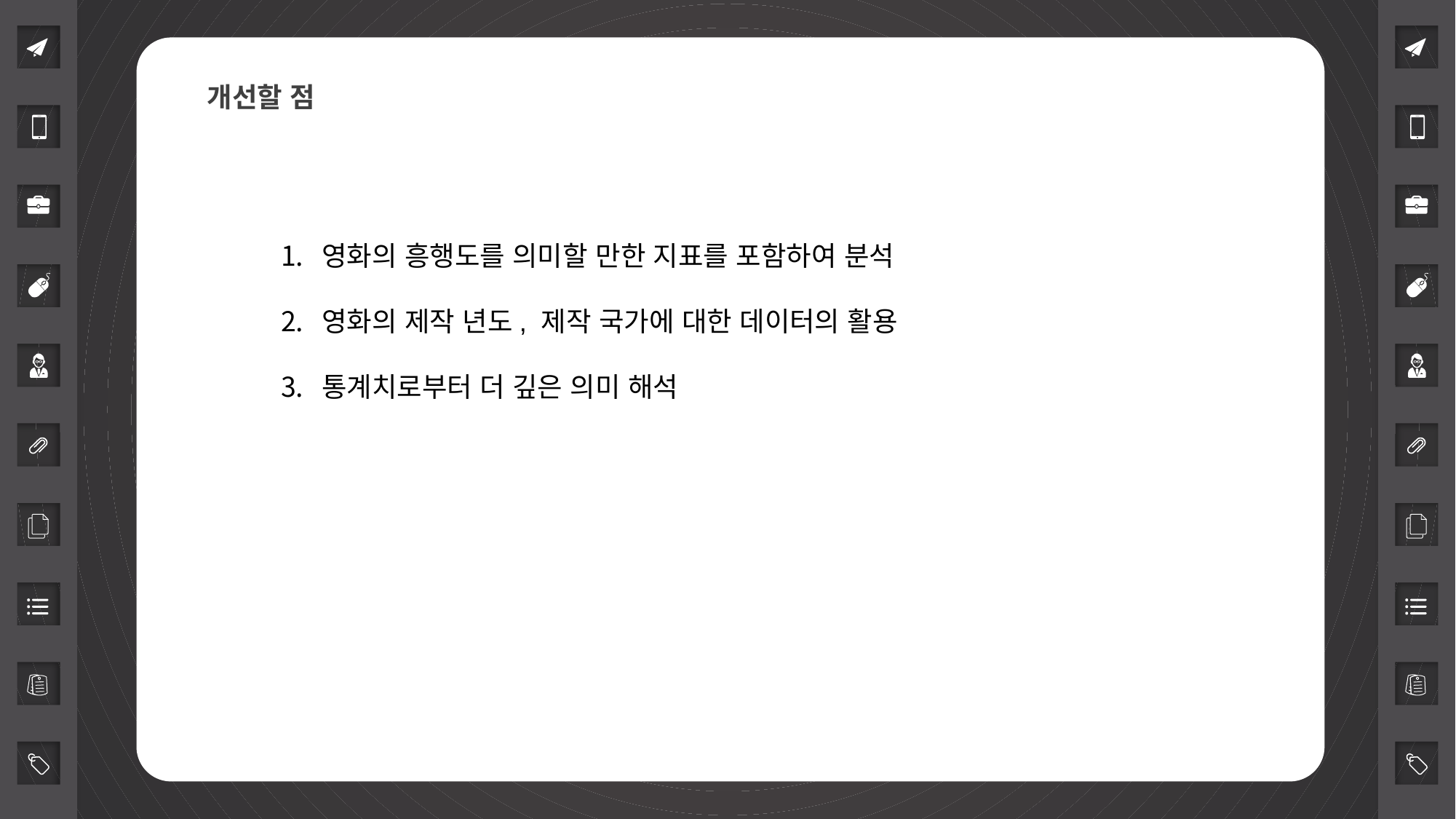

개선할 점
영화의 흥행도를 의미할 만한 지표를 포함하여 분석

영화의 제작 년도, 제작 국가에 대한 데이터의 활용

통계치로부터 더 깊은 의미 해석